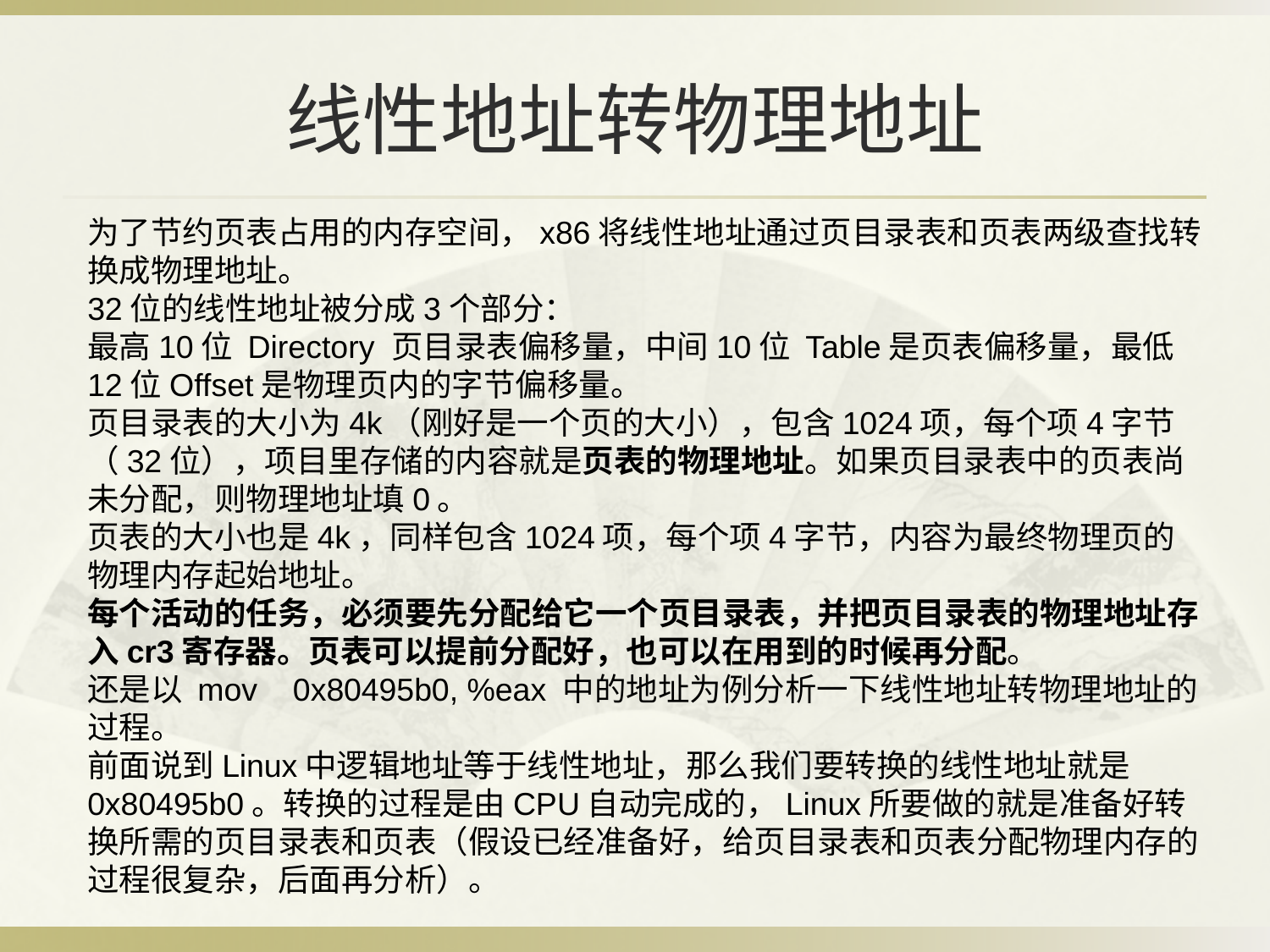

BBAAD9C20180234D78810CEA56E0B6D0E2B9B20918E83B70A6D98F34B1082BBC3B4CB53861613B0222C92008C846A8EC6DF921DA91D02BB11B4DC25E387E20DC24F5093D372C66F764BF29976F2244E727F1E0367CA8D314A8D6A1982F006CC8D8F62991BE0
# 线性地址转物理地址
为了节约页表占用的内存空间，x86将线性地址通过页目录表和页表两级查找转换成物理地址。
32位的线性地址被分成3个部分：
最高10位 Directory 页目录表偏移量，中间10位 Table是页表偏移量，最低12位Offset是物理页内的字节偏移量。
页目录表的大小为4k（刚好是一个页的大小），包含1024项，每个项4字节（32位），项目里存储的内容就是页表的物理地址。如果页目录表中的页表尚未分配，则物理地址填0。
页表的大小也是4k，同样包含1024项，每个项4字节，内容为最终物理页的物理内存起始地址。
每个活动的任务，必须要先分配给它一个页目录表，并把页目录表的物理地址存入cr3寄存器。页表可以提前分配好，也可以在用到的时候再分配。
还是以 mov    0x80495b0, %eax 中的地址为例分析一下线性地址转物理地址的过程。
前面说到Linux中逻辑地址等于线性地址，那么我们要转换的线性地址就是0x80495b0。转换的过程是由CPU自动完成的，Linux所要做的就是准备好转换所需的页目录表和页表（假设已经准备好，给页目录表和页表分配物理内存的过程很复杂，后面再分析）。